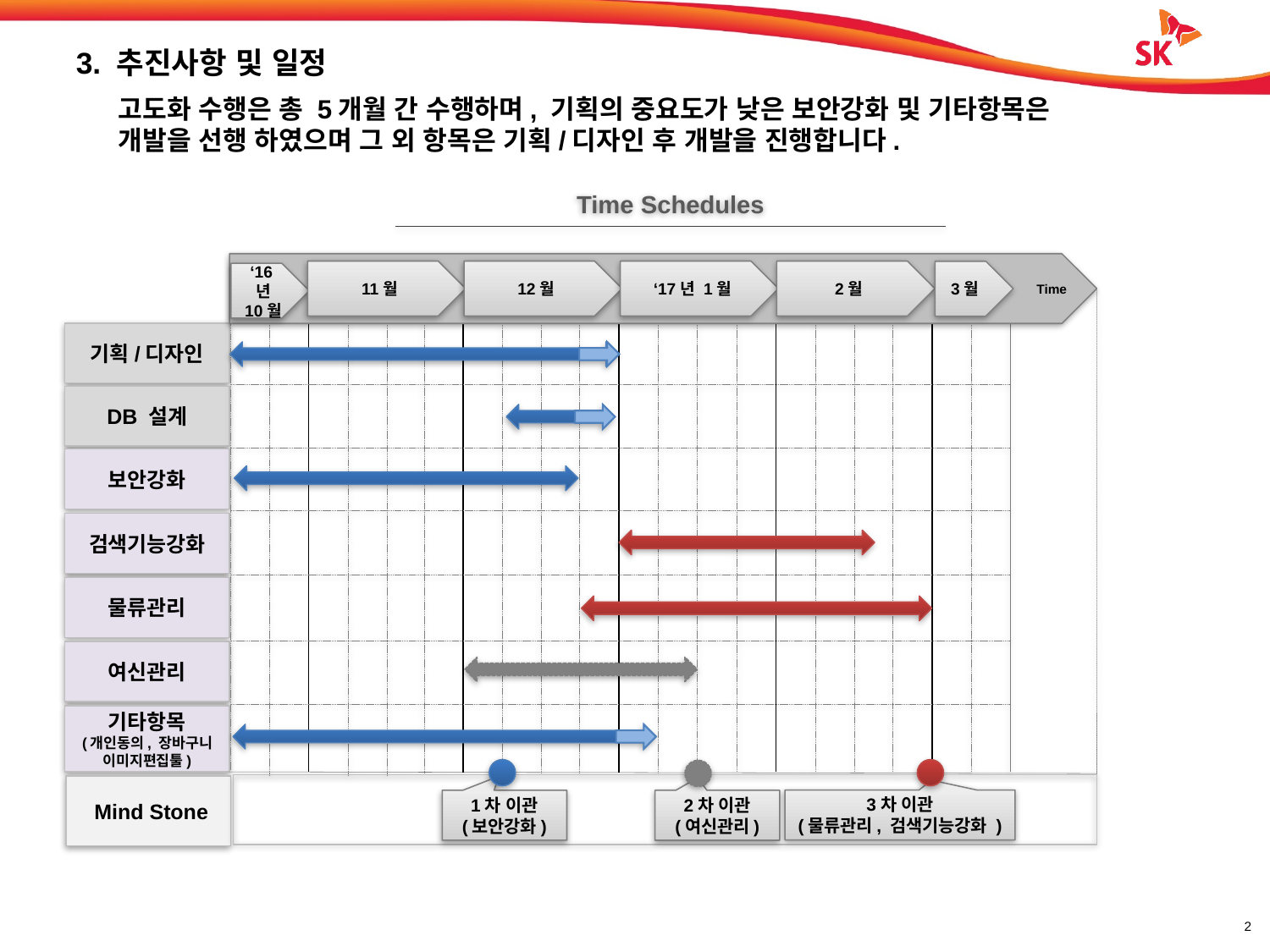

# 3. 추진사항 및 일정
고도화 수행은 총 5개월 간 수행하며, 기획의 중요도가 낮은 보안강화 및 기타항목은
개발을 선행 하였으며 그 외 항목은 기획/디자인 후 개발을 진행합니다.
Time Schedules
 Time
11월
12월
‘17년 1월
2월
3월
‘16년 10월
기획/디자인

DB 설계

보안강화

검색기능강화

물류관리

여신관리

기타항목
(개인동의, 장바구니
이미지편집툴)

 Mind Stone
3차 이관
(물류관리, 검색기능강화 )
1차 이관
(보안강화)
2차 이관
(여신관리)